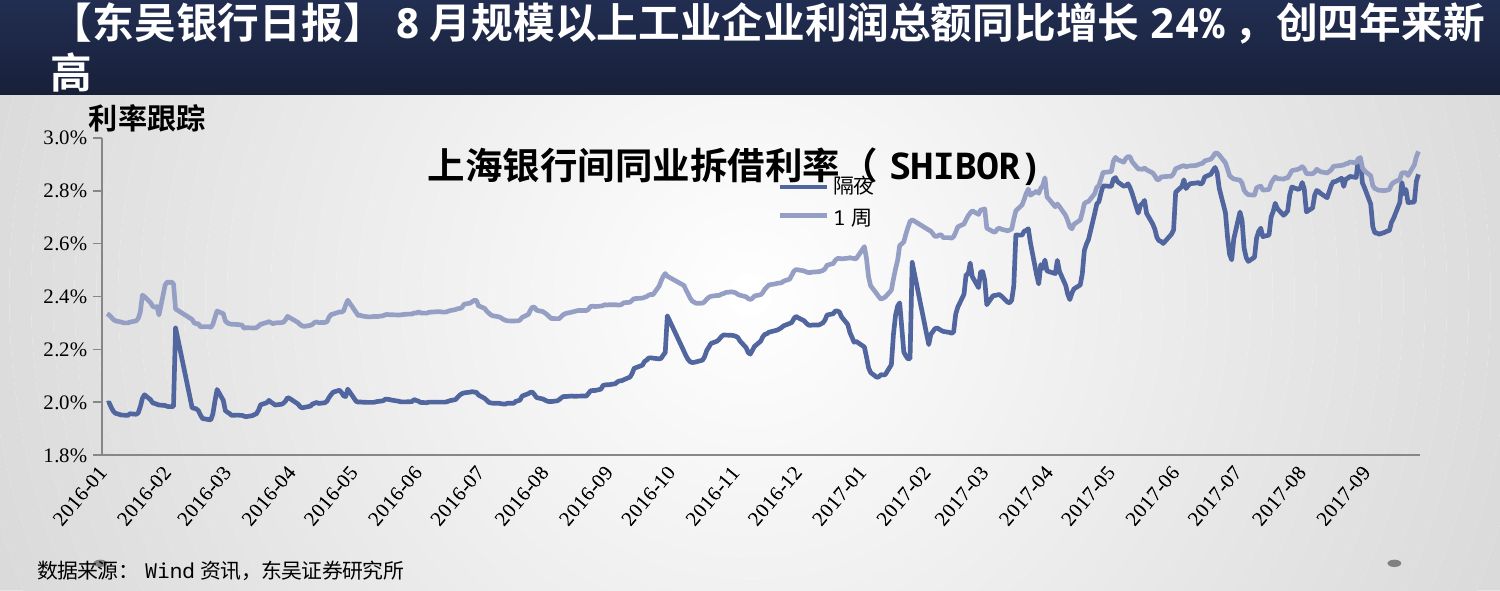

【东吴银行日报】8月规模以上工业企业利润总额同比增长24%，创四年来新高
利率跟踪

### Chart: 上海银行间同业拆借利率（SHIBOR)

| Category | 隔夜 | 1周 |
|---|---|---|
| 42373 | 0.019950000000000002 | 0.02335 |
| 42374 | 0.01998 | 0.0233 |
| 42375 | 0.019799999999999998 | 0.02322 |
| 42376 | 0.01966 | 0.02313 |
| 42377 | 0.01958 | 0.02308 |
| 42380 | 0.01951 | 0.02303 |
| 42381 | 0.01951 | 0.023 |
| 42382 | 0.0195 | 0.023 |
| 42383 | 0.0195 | 0.023 |
| 42384 | 0.01956 | 0.02303 |
| 42387 | 0.01954 | 0.02308 |
| 42388 | 0.01959 | 0.02316 |
| 42389 | 0.01983 | 0.02341 |
| 42390 | 0.020139999999999998 | 0.02405 |
| 42391 | 0.02028 | 0.024 |
| 42394 | 0.02009 | 0.02376 |
| 42395 | 0.01997 | 0.023629999999999998 |
| 42396 | 0.019950000000000002 | 0.02359 |
| 42397 | 0.01992 | 0.023620000000000002 |
| 42398 | 0.01989 | 0.0233 |
| 42401 | 0.019870000000000002 | 0.02444 |
| 42402 | 0.01984 | 0.024550000000000002 |
| 42403 | 0.01983 | 0.02453 |
| 42404 | 0.01983 | 0.024550000000000002 |
| 42405 | 0.01984 | 0.02448 |
| 42406 | 0.02281 | 0.023530000000000002 |
| 42414 | 0.01978 | 0.02313 |
| 42415 | 0.01977 | 0.023 |
| 42416 | 0.01974 | 0.02297 |
| 42417 | 0.01968 | 0.02297 |
| 42418 | 0.01951 | 0.022850000000000002 |
| 42419 | 0.019379999999999998 | 0.022860000000000002 |
| 42422 | 0.01934 | 0.022860000000000002 |
| 42423 | 0.01933 | 0.02283 |
| 42424 | 0.01956 | 0.022949999999999998 |
| 42425 | 0.02004 | 0.02321 |
| 42426 | 0.02048 | 0.023450000000000002 |
| 42429 | 0.02007 | 0.02335 |
| 42430 | 0.01968 | 0.02308 |
| 42431 | 0.01962 | 0.023 |
| 42432 | 0.01957 | 0.02297 |
| 42433 | 0.0195 | 0.022949999999999998 |
| 42436 | 0.01951 | 0.022940000000000002 |
| 42437 | 0.0195 | 0.022930000000000002 |
| 42438 | 0.0195 | 0.02292 |
| 42439 | 0.01947 | 0.022799999999999997 |
| 42440 | 0.019450000000000002 | 0.02282 |
| 42443 | 0.01949 | 0.02281 |
| 42444 | 0.019530000000000002 | 0.02281 |
| 42445 | 0.01956 | 0.02282 |
| 42446 | 0.0197 | 0.022879999999999998 |
| 42447 | 0.0199 | 0.022949999999999998 |
| 42450 | 0.01998 | 0.02302 |
| 42451 | 0.02007 | 0.02305 |
| 42452 | 0.02 | 0.023010000000000003 |
| 42453 | 0.019950000000000002 | 0.02297 |
| 42454 | 0.01989 | 0.023 |
| 42457 | 0.01992 | 0.023010000000000003 |
| 42458 | 0.01996 | 0.02303 |
| 42459 | 0.02004 | 0.023119999999999998 |
| 42460 | 0.02017 | 0.023250000000000003 |
| 42461 | 0.020139999999999998 | 0.0232 |
| 42465 | 0.01993 | 0.02302 |
| 42466 | 0.01983 | 0.022940000000000002 |
| 42467 | 0.019783 | 0.02289 |
| 42468 | 0.019799999999999998 | 0.022869999999999998 |
| 42471 | 0.01985 | 0.02291 |
| 42472 | 0.01993 | 0.022949999999999998 |
| 42473 | 0.01996 | 0.02302 |
| 42474 | 0.01999 | 0.023039999999999998 |
| 42475 | 0.019950000000000002 | 0.023010000000000003 |
| 42478 | 0.01998 | 0.02302 |
| 42479 | 0.02004 | 0.02305 |
| 42480 | 0.020179999999999997 | 0.02322 |
| 42481 | 0.02029 | 0.023319999999999997 |
| 42482 | 0.02038 | 0.02334 |
| 42485 | 0.02045 | 0.02342 |
| 42486 | 0.02036 | 0.02341 |
| 42487 | 0.02024 | 0.02346 |
| 42488 | 0.02021 | 0.02368 |
| 42489 | 0.020489999999999998 | 0.023860000000000003 |
| 42493 | 0.020033 | 0.023399999999999997 |
| 42494 | 0.02 | 0.02328 |
| 42495 | 0.02001 | 0.02329 |
| 42496 | 0.02 | 0.02326 |
| 42499 | 0.01999 | 0.02323 |
| 42500 | 0.01999 | 0.02323 |
| 42501 | 0.01999 | 0.023239999999999997 |
| 42502 | 0.02 | 0.023250000000000003 |
| 42503 | 0.020019999999999996 | 0.023239999999999997 |
| 42506 | 0.02005 | 0.02327 |
| 42507 | 0.020110000000000003 | 0.02331 |
| 42508 | 0.020110000000000003 | 0.023319999999999997 |
| 42509 | 0.020099999999999996 | 0.02331 |
| 42510 | 0.02008 | 0.02331 |
| 42513 | 0.02004 | 0.0233 |
| 42514 | 0.020019999999999996 | 0.0233 |
| 42515 | 0.02001 | 0.02331 |
| 42516 | 0.02001 | 0.023319999999999997 |
| 42517 | 0.02001 | 0.023330000000000004 |
| 42520 | 0.020019999999999996 | 0.02334 |
| 42521 | 0.020099999999999996 | 0.02338 |
| 42522 | 0.020059999999999998 | 0.023370000000000002 |
| 42523 | 0.02004 | 0.02342 |
| 42524 | 0.01999 | 0.02338 |
| 42527 | 0.01998 | 0.023370000000000002 |
| 42528 | 0.02 | 0.023399999999999997 |
| 42529 | 0.02 | 0.02341 |
| 42533 | 0.02 | 0.02343 |
| 42534 | 0.02 | 0.02342 |
| 42535 | 0.02 | 0.02341 |
| 42536 | 0.02 | 0.02341 |
| 42537 | 0.020019999999999996 | 0.02343 |
| 42538 | 0.02005 | 0.02346 |
| 42541 | 0.020099999999999996 | 0.02351 |
| 42542 | 0.02019 | 0.023540000000000002 |
| 42543 | 0.02027 | 0.02355 |
| 42544 | 0.02032 | 0.02358 |
| 42545 | 0.02035 | 0.02371 |
| 42548 | 0.02038 | 0.02375 |
| 42549 | 0.0204 | 0.023809999999999998 |
| 42550 | 0.02038 | 0.023860000000000003 |
| 42551 | 0.02037 | 0.023849999999999996 |
| 42552 | 0.02027 | 0.02365 |
| 42555 | 0.020139999999999998 | 0.02355 |
| 42556 | 0.02007 | 0.02344 |
| 42557 | 0.01999 | 0.023370000000000002 |
| 42558 | 0.01997 | 0.0233 |
| 42559 | 0.01996 | 0.02327 |
| 42562 | 0.01996 | 0.02323 |
| 42563 | 0.01994 | 0.02319 |
| 42564 | 0.01993 | 0.02313 |
| 42565 | 0.01993 | 0.0231 |
| 42566 | 0.01996 | 0.02308 |
| 42569 | 0.01996 | 0.02307 |
| 42570 | 0.020030000000000003 | 0.02308 |
| 42571 | 0.02005 | 0.02308 |
| 42572 | 0.02008 | 0.02311 |
| 42573 | 0.02023 | 0.02321 |
| 42576 | 0.02032 | 0.023319999999999997 |
| 42577 | 0.02037 | 0.023479999999999997 |
| 42578 | 0.02038 | 0.0236 |
| 42579 | 0.02028 | 0.02359 |
| 42580 | 0.02017 | 0.023479999999999997 |
| 42583 | 0.02012 | 0.02343 |
| 42584 | 0.02008 | 0.02338 |
| 42585 | 0.02004 | 0.023319999999999997 |
| 42586 | 0.020019999999999996 | 0.023239999999999997 |
| 42587 | 0.020019999999999996 | 0.023170000000000003 |
| 42590 | 0.02005 | 0.02316 |
| 42591 | 0.020099999999999996 | 0.023170000000000003 |
| 42592 | 0.02017 | 0.023250000000000003 |
| 42593 | 0.02021 | 0.023319999999999997 |
| 42594 | 0.02021 | 0.02336 |
| 42597 | 0.020232999999999998 | 0.023411 |
| 42598 | 0.02022 | 0.02343 |
| 42599 | 0.02022 | 0.023450000000000002 |
| 42600 | 0.02023 | 0.02347 |
| 42601 | 0.02023 | 0.02347 |
| 42604 | 0.020232999999999998 | 0.023467 |
| 42605 | 0.02033 | 0.02352 |
| 42606 | 0.02043 | 0.023620000000000002 |
| 42607 | 0.02044 | 0.023639999999999998 |
| 42608 | 0.02044 | 0.023620000000000002 |
| 42611 | 0.020489999999999998 | 0.023639999999999998 |
| 42612 | 0.020630000000000003 | 0.02366 |
| 42613 | 0.020649999999999998 | 0.023690000000000003 |
| 42614 | 0.020659999999999998 | 0.02368 |
| 42615 | 0.020659999999999998 | 0.023690000000000003 |
| 42618 | 0.0207 | 0.023690000000000003 |
| 42619 | 0.02077 | 0.02368 |
| 42620 | 0.020803 | 0.02368 |
| 42621 | 0.02081 | 0.023700000000000002 |
| 42622 | 0.02085 | 0.023765 |
| 42625 | 0.020950000000000003 | 0.023780000000000003 |
| 42626 | 0.02108 | 0.023855 |
| 42627 | 0.02128 | 0.02392 |
| 42631 | 0.021400000000000002 | 0.023940000000000003 |
| 42632 | 0.02154 | 0.023969999999999998 |
| 42633 | 0.021589999999999998 | 0.024 |
| 42634 | 0.02167 | 0.02405 |
| 42635 | 0.02168 | 0.02408 |
| 42636 | 0.021668 | 0.02406 |
| 42639 | 0.021640000000000003 | 0.024390000000000002 |
| 42640 | 0.02166 | 0.02459 |
| 42641 | 0.02178 | 0.02476 |
| 42642 | 0.02188 | 0.02487 |
| 42643 | 0.02327 | 0.02477 |
| 42651 | 0.02193 | 0.02442 |
| 42652 | 0.02175 | 0.024249999999999997 |
| 42653 | 0.02162 | 0.0241 |
| 42654 | 0.02153 | 0.023940000000000003 |
| 42655 | 0.0215 | 0.02383 |
| 42656 | 0.021509999999999998 | 0.023780000000000003 |
| 42657 | 0.02153 | 0.02374 |
| 42660 | 0.021589999999999998 | 0.02375 |
| 42661 | 0.02173 | 0.023809999999999998 |
| 42662 | 0.02196 | 0.0239 |
| 42663 | 0.022080000000000002 | 0.023969999999999998 |
| 42664 | 0.02222 | 0.024009999999999997 |
| 42667 | 0.02231 | 0.02404 |
| 42668 | 0.02238 | 0.02404 |
| 42669 | 0.022480000000000003 | 0.024089999999999997 |
| 42670 | 0.02254 | 0.02411 |
| 42671 | 0.02254 | 0.02415 |
| 42674 | 0.02253 | 0.02418 |
| 42675 | 0.02252 | 0.02416 |
| 42676 | 0.022492 | 0.02414 |
| 42677 | 0.02245 | 0.02408 |
| 42678 | 0.022320000000000003 | 0.02405 |
| 42681 | 0.02206 | 0.02399 |
| 42682 | 0.021869999999999997 | 0.02392 |
| 42683 | 0.02182 | 0.023889999999999998 |
| 42684 | 0.02196 | 0.023929999999999996 |
| 42685 | 0.022109999999999998 | 0.02402 |
| 42688 | 0.02231 | 0.02407 |
| 42689 | 0.02247 | 0.02415 |
| 42690 | 0.02257 | 0.02428 |
| 42691 | 0.02259 | 0.02436 |
| 42692 | 0.02265 | 0.02444 |
| 42695 | 0.022709999999999998 | 0.02448 |
| 42696 | 0.02273 | 0.0245 |
| 42697 | 0.022770000000000002 | 0.02451 |
| 42698 | 0.02282 | 0.02452 |
| 42699 | 0.02289 | 0.02458 |
| 42702 | 0.02298 | 0.02466 |
| 42703 | 0.02302 | 0.02481 |
| 42704 | 0.02316 | 0.02496 |
| 42705 | 0.023250000000000003 | 0.025019999999999997 |
| 42706 | 0.0232 | 0.025009999999999998 |
| 42709 | 0.02308 | 0.02497 |
| 42710 | 0.02299 | 0.024929999999999997 |
| 42711 | 0.02292 | 0.02491 |
| 42712 | 0.022907999999999998 | 0.024908 |
| 42713 | 0.022925 | 0.024928 |
| 42716 | 0.02292 | 0.024940000000000004 |
| 42717 | 0.022959999999999998 | 0.02496 |
| 42718 | 0.023 | 0.024990000000000002 |
| 42719 | 0.02311 | 0.02505 |
| 42720 | 0.0233 | 0.02519 |
| 42723 | 0.02335 | 0.025249999999999998 |
| 42724 | 0.023450000000000002 | 0.025375 |
| 42725 | 0.023450000000000002 | 0.02544 |
| 42726 | 0.02341 | 0.02544 |
| 42727 | 0.02323 | 0.02543 |
| 42730 | 0.022940000000000002 | 0.02545 |
| 42731 | 0.022639999999999997 | 0.025470000000000003 |
| 42732 | 0.02246 | 0.02545 |
| 42733 | 0.022269999999999998 | 0.02544 |
| 42734 | 0.0223 | 0.02543 |
| 42738 | 0.022090000000000002 | 0.02589 |
| 42739 | 0.021720000000000003 | 0.02545 |
| 42740 | 0.0213 | 0.02474 |
| 42741 | 0.02112 | 0.024409999999999998 |
| 42744 | 0.02094 | 0.0241 |
| 42745 | 0.02096 | 0.02399 |
| 42746 | 0.02104 | 0.0239 |
| 42747 | 0.021030000000000004 | 0.023940000000000003 |
| 42748 | 0.02104 | 0.02398 |
| 42751 | 0.021419999999999998 | 0.024239 |
| 42752 | 0.022563 | 0.024666 |
| 42753 | 0.02328 | 0.025042 |
| 42754 | 0.023639999999999998 | 0.02538 |
| 42755 | 0.02376 | 0.025929999999999998 |
| 42757 | 0.02189 | 0.026070000000000003 |
| 42758 | 0.02175 | 0.02637 |
| 42759 | 0.021640000000000003 | 0.026619999999999998 |
| 42760 | 0.02165 | 0.026840000000000003 |
| 42761 | 0.025293 | 0.02691 |
| 42769 | 0.02218 | 0.026520000000000002 |
| 42770 | 0.022570999999999997 | 0.02648 |
| 42772 | 0.02278 | 0.02628 |
| 42773 | 0.02281 | 0.026282999999999997 |
| 42774 | 0.022765 | 0.02633 |
| 42775 | 0.022719999999999997 | 0.02634 |
| 42776 | 0.022677999999999997 | 0.026233 |
| 42779 | 0.022639999999999997 | 0.026230000000000003 |
| 42780 | 0.02261 | 0.026208 |
| 42781 | 0.022658 | 0.026269999999999998 |
| 42782 | 0.023330000000000004 | 0.026435 |
| 42783 | 0.0236 | 0.02664 |
| 42786 | 0.024086 | 0.02675 |
| 42787 | 0.02483 | 0.02691 |
| 42788 | 0.024845000000000002 | 0.02706 |
| 42789 | 0.025271 | 0.027160000000000004 |
| 42790 | 0.024756 | 0.02725 |
| 42793 | 0.024338000000000002 | 0.02711 |
| 42794 | 0.024929999999999997 | 0.027280000000000002 |
| 42795 | 0.024943 | 0.027290000000000002 |
| 42796 | 0.024611 | 0.02732 |
| 42797 | 0.023690000000000003 | 0.02659 |
| 42800 | 0.024033000000000002 | 0.026459999999999997 |
| 42801 | 0.024041 | 0.02644 |
| 42802 | 0.024061 | 0.026549999999999997 |
| 42803 | 0.024076 | 0.02659 |
| 42804 | 0.024019 | 0.026549999999999997 |
| 42807 | 0.02379 | 0.02649 |
| 42808 | 0.023761 | 0.026520000000000002 |
| 42809 | 0.023868999999999998 | 0.02656 |
| 42810 | 0.024409999999999998 | 0.026938 |
| 42811 | 0.02633 | 0.02725 |
| 42814 | 0.026324999999999998 | 0.027471000000000002 |
| 42815 | 0.026477 | 0.027679999999999996 |
| 42816 | 0.026507 | 0.02791 |
| 42817 | 0.02657 | 0.028069999999999998 |
| 42818 | 0.02604 | 0.027839999999999997 |
| 42821 | 0.024820000000000002 | 0.027993 |
| 42822 | 0.02448 | 0.02791 |
| 42823 | 0.02521 | 0.0281 |
| 42824 | 0.025070000000000002 | 0.028210000000000002 |
| 42825 | 0.025384000000000004 | 0.0285 |
| 42826 | 0.02497 | 0.02778 |
| 42830 | 0.024868 | 0.0274 |
| 42831 | 0.02537 | 0.027506 |
| 42832 | 0.024956999999999997 | 0.02741 |
| 42835 | 0.02442 | 0.027069999999999997 |
| 42836 | 0.02408 | 0.026869999999999998 |
| 42837 | 0.023885 | 0.026631000000000002 |
| 42838 | 0.02413 | 0.026566 |
| 42839 | 0.02429 | 0.02674 |
| 42842 | 0.02444 | 0.0269 |
| 42843 | 0.024860000000000004 | 0.027174999999999998 |
| 42844 | 0.025750000000000002 | 0.02752 |
| 42845 | 0.025987 | 0.02758 |
| 42846 | 0.026163 | 0.0276 |
| 42849 | 0.027157 | 0.0279 |
| 42850 | 0.027513999999999997 | 0.028140000000000002 |
| 42851 | 0.02759 | 0.028203 |
| 42852 | 0.027919999999999997 | 0.028449 |
| 42853 | 0.02819 | 0.028699 |
| 42857 | 0.028175 | 0.028730000000000002 |
| 42858 | 0.028451 | 0.02913 |
| 42859 | 0.028506 | 0.02927 |
| 42860 | 0.028347999999999998 | 0.029186 |
| 42863 | 0.02818 | 0.029091 |
| 42864 | 0.028199000000000002 | 0.029233 |
| 42865 | 0.02827 | 0.029300000000000003 |
| 42866 | 0.028130000000000002 | 0.029293999999999997 |
| 42867 | 0.027911000000000002 | 0.029106999999999997 |
| 42870 | 0.027160000000000004 | 0.028833 |
| 42871 | 0.02746 | 0.028827 |
| 42872 | 0.027525 | 0.028820000000000002 |
| 42873 | 0.027641 | 0.028866999999999997 |
| 42874 | 0.027149999999999997 | 0.0288 |
| 42877 | 0.026745 | 0.028679 |
| 42878 | 0.026539999999999998 | 0.028571 |
| 42879 | 0.026230000000000003 | 0.028426 |
| 42880 | 0.02611 | 0.02843 |
| 42881 | 0.02609 | 0.028530000000000003 |
| 42882 | 0.02601 | 0.02854 |
| 42886 | 0.026365 | 0.02856 |
| 42887 | 0.026525 | 0.02866 |
| 42888 | 0.027953000000000002 | 0.028839999999999998 |
| 42891 | 0.028167 | 0.02894 |
| 42892 | 0.028419 | 0.028959000000000002 |
| 42893 | 0.02809 | 0.028919 |
| 42894 | 0.028199000000000002 | 0.028939 |
| 42895 | 0.028275 | 0.028949 |
| 42898 | 0.028302 | 0.028967999999999997 |
| 42899 | 0.028319999999999998 | 0.028999999999999998 |
| 42900 | 0.02825 | 0.029026 |
| 42901 | 0.028317000000000002 | 0.029047 |
| 42902 | 0.028527999999999998 | 0.029140000000000003 |
| 42905 | 0.028635 | 0.029203999999999997 |
| 42906 | 0.028776000000000003 | 0.029300000000000003 |
| 42907 | 0.02889 | 0.029428999999999997 |
| 42908 | 0.028690000000000004 | 0.029432 |
| 42909 | 0.0281 | 0.02936 |
| 42912 | 0.02717 | 0.029063 |
| 42913 | 0.02626 | 0.028834 |
| 42914 | 0.025596 | 0.028576999999999998 |
| 42915 | 0.025390000000000003 | 0.028506999999999998 |
| 42916 | 0.02618 | 0.028454999999999998 |
| 42919 | 0.027200000000000002 | 0.02841 |
| 42920 | 0.026897 | 0.028298999999999998 |
| 42921 | 0.025830000000000002 | 0.028028 |
| 42922 | 0.025473 | 0.027919 |
| 42923 | 0.02533 | 0.027858 |
| 42926 | 0.02549 | 0.027839999999999997 |
| 42927 | 0.02621 | 0.02812 |
| 42928 | 0.026459999999999997 | 0.028156 |
| 42929 | 0.02659 | 0.028184 |
| 42930 | 0.026269999999999998 | 0.02803 |
| 42933 | 0.026328999999999998 | 0.028057 |
| 42934 | 0.02701 | 0.028293 |
| 42935 | 0.02722 | 0.02842 |
| 42936 | 0.027534 | 0.028530000000000003 |
| 42937 | 0.02733 | 0.02847 |
| 42940 | 0.027080000000000003 | 0.028450000000000003 |
| 42941 | 0.027147 | 0.02849 |
| 42942 | 0.02725 | 0.02849 |
| 42943 | 0.02786 | 0.028626 |
| 42944 | 0.028152 | 0.028769999999999997 |
| 42947 | 0.02806 | 0.028820000000000002 |
| 42948 | 0.028093 | 0.02886 |
| 42949 | 0.028319999999999998 | 0.028919999999999998 |
| 42950 | 0.028069999999999998 | 0.028839999999999998 |
| 42951 | 0.02721 | 0.028657 |
| 42954 | 0.027360000000000002 | 0.028650000000000002 |
| 42955 | 0.027839999999999997 | 0.02871 |
| 42956 | 0.028018 | 0.028821 |
| 42957 | 0.027970000000000002 | 0.028767 |
| 42958 | 0.0279 | 0.028725 |
| 42961 | 0.027743000000000004 | 0.028679999999999997 |
| 42962 | 0.02798 | 0.02874 |
| 42963 | 0.028213 | 0.0288 |
| 42964 | 0.028352 | 0.028927 |
| 42965 | 0.028355 | 0.02894 |
| 42968 | 0.028481999999999997 | 0.02897 |
| 42969 | 0.028170999999999998 | 0.028984999999999997 |
| 42970 | 0.028453 | 0.029028 |
| 42971 | 0.028479 | 0.02904 |
| 42972 | 0.02855 | 0.029098000000000002 |
| 42975 | 0.02851 | 0.029064 |
| 42976 | 0.029220000000000003 | 0.02921 |
| 42977 | 0.029237000000000003 | 0.029266 |
| 42978 | 0.02831 | 0.028879000000000002 |
| 42979 | 0.028130000000000002 | 0.028763999999999998 |
| 42982 | 0.0275 | 0.028572 |
| 42983 | 0.02665 | 0.028201999999999998 |
| 42984 | 0.02641 | 0.028092000000000002 |
| 42985 | 0.026406 | 0.028056 |
| 42986 | 0.02636 | 0.028023 |
| 42989 | 0.02644 | 0.028014 |
| 42990 | 0.026483 | 0.028036 |
| 42991 | 0.0265 | 0.028056 |
| 42992 | 0.02681 | 0.028239 |
| 42993 | 0.026958000000000003 | 0.028319999999999998 |
| 42996 | 0.027559999999999998 | 0.02844 |
| 42997 | 0.028319999999999998 | 0.028679999999999997 |
| 42998 | 0.0279 | 0.028690000000000004 |
| 42999 | 0.028057 | 0.028690000000000004 |
| 43000 | 0.027559999999999998 | 0.02858 |
| 43003 | 0.02758 | 0.028987 |
| 43004 | 0.028370000000000003 | 0.029291 |
| 43005 | 0.02863 | 0.029494 |